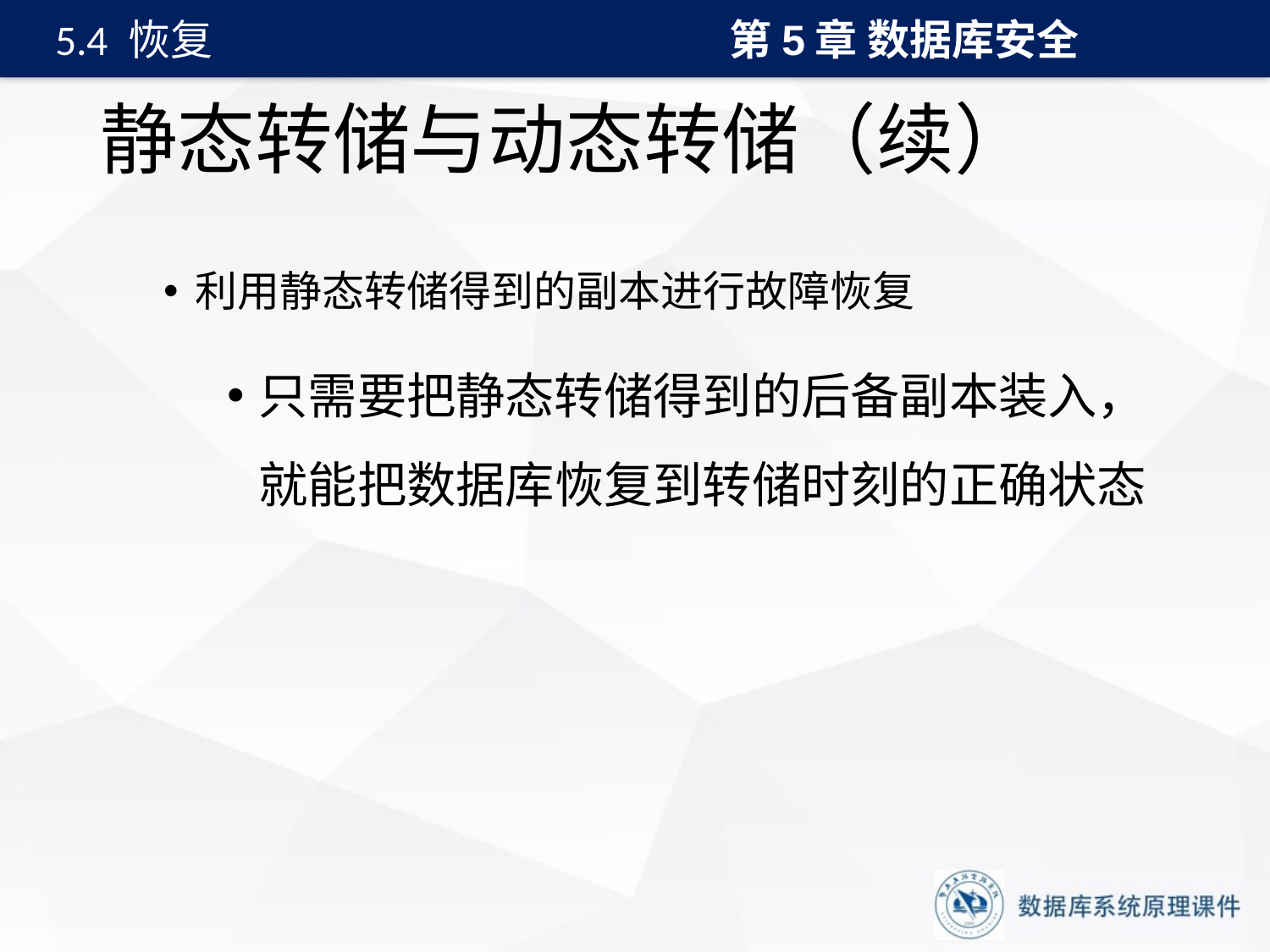

第5章 数据库安全
5.4 恢复
# 静态转储与动态转储（续）
利用静态转储得到的副本进行故障恢复
只需要把静态转储得到的后备副本装入，就能把数据库恢复到转储时刻的正确状态